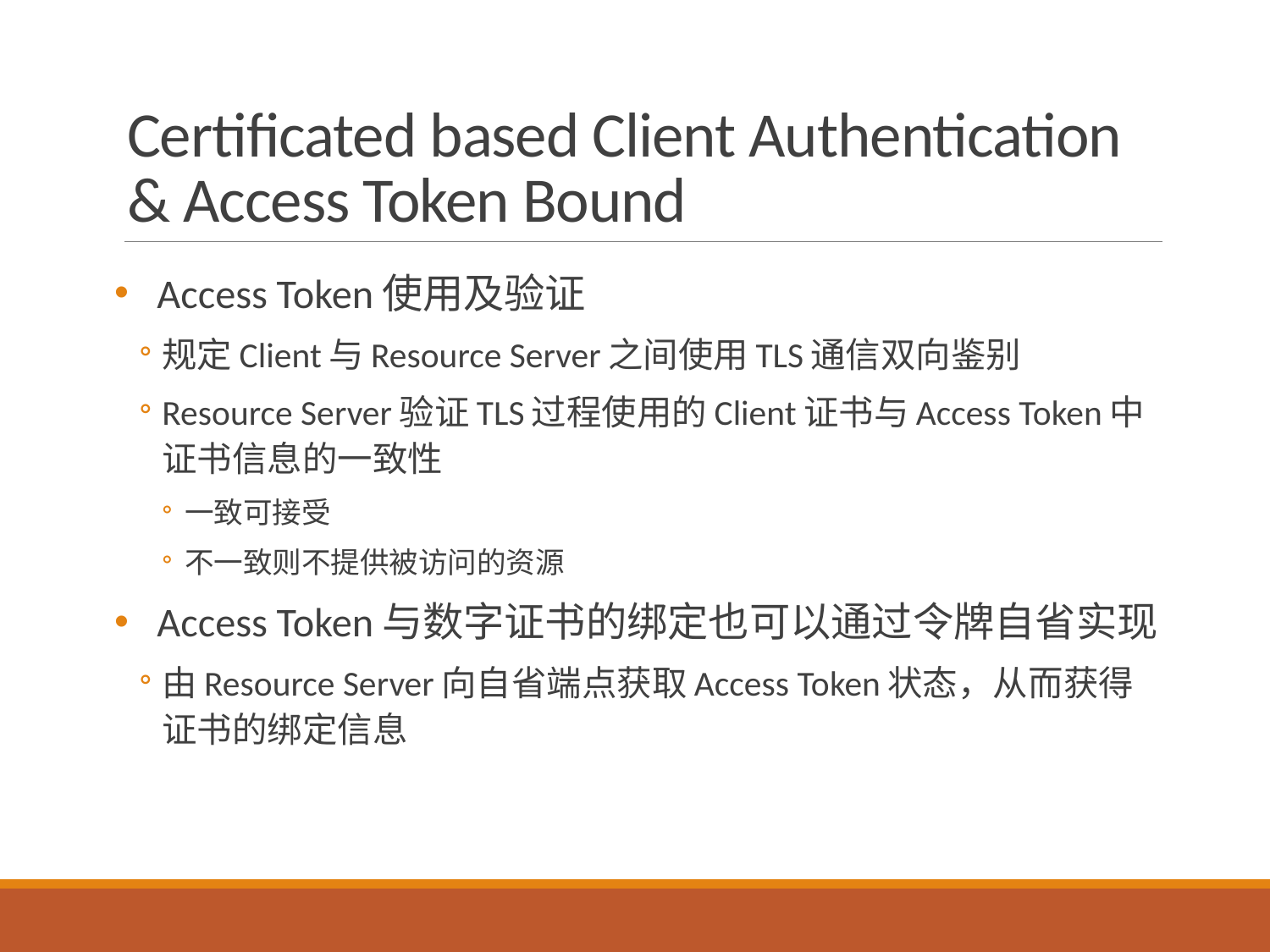

# Certificated based Client Authentication & Access Token Bound
Access Token使用及验证
规定Client与Resource Server之间使用TLS通信双向鉴别
Resource Server验证TLS过程使用的Client证书与Access Token中证书信息的一致性
一致可接受
不一致则不提供被访问的资源
Access Token与数字证书的绑定也可以通过令牌自省实现
由Resource Server向自省端点获取Access Token状态，从而获得证书的绑定信息